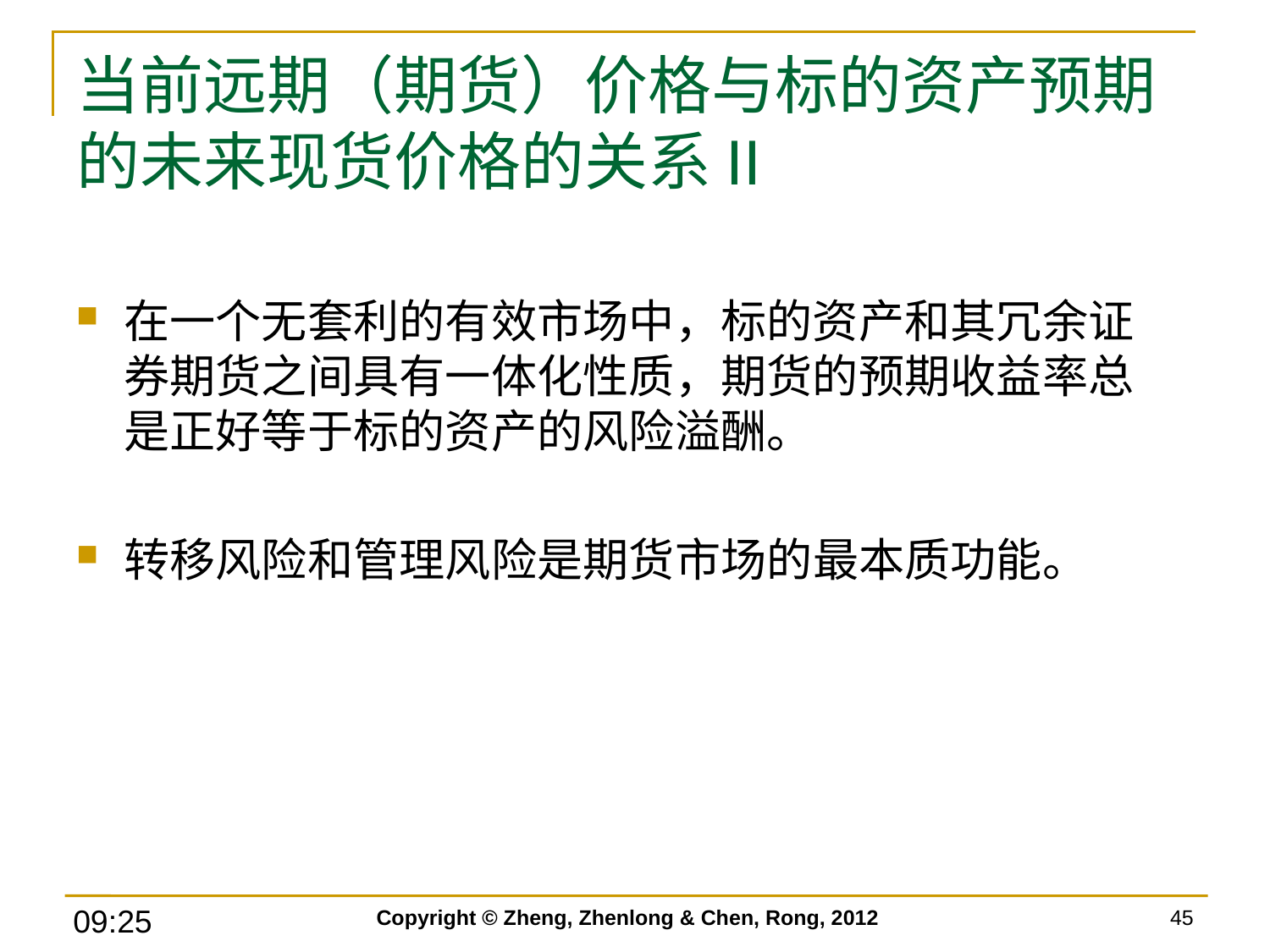

# 当前远期（期货）价格与标的资产预期的未来现货价格的关系II

在一个无套利的有效市场中，标的资产和其冗余证券期货之间具有一体化性质，期货的预期收益率总是正好等于标的资产的风险溢酬。

转移风险和管理风险是期货市场的最本质功能。
Copyright © Zheng, Zhenlong & Chen, Rong, 2012
45